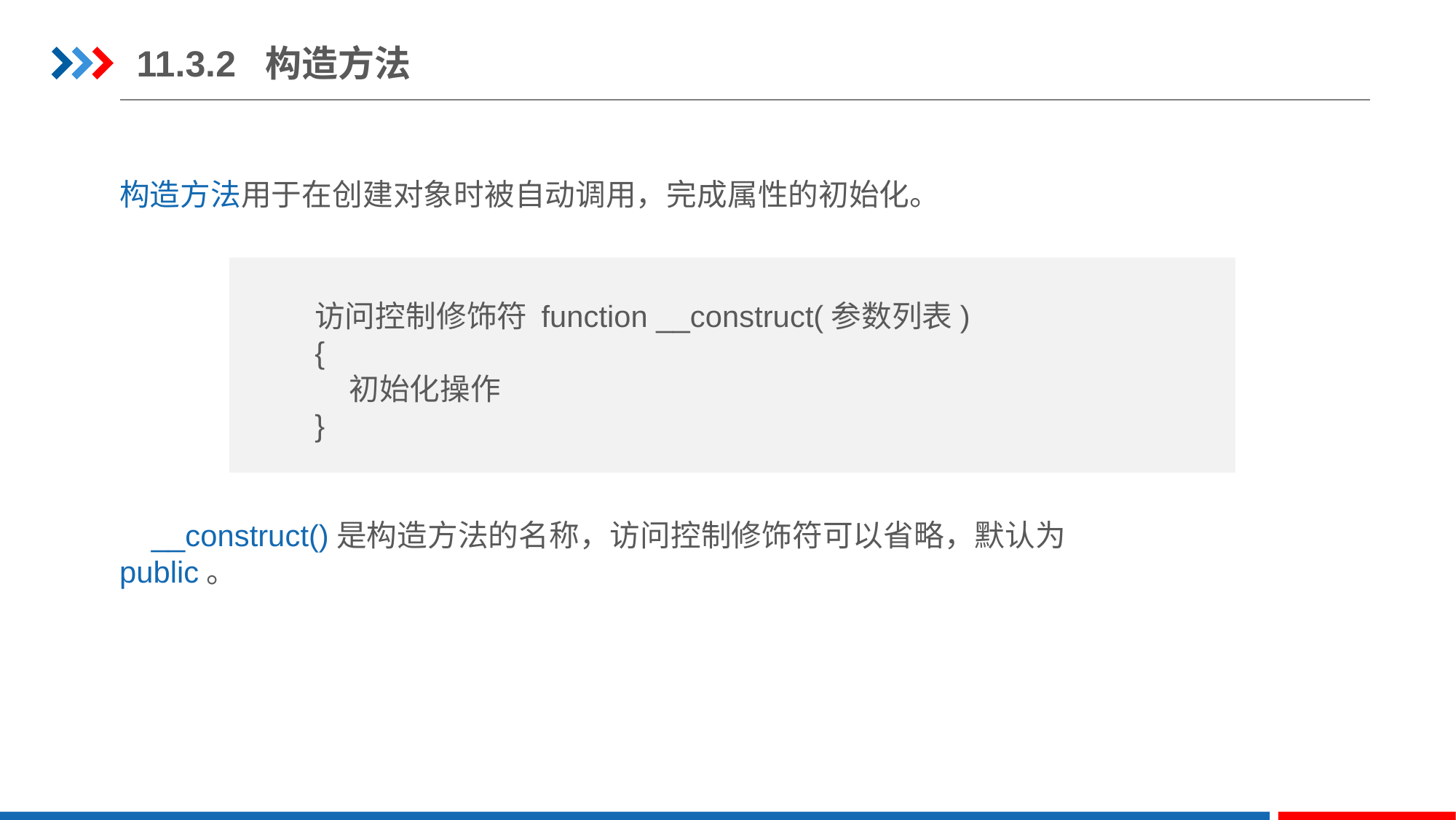

11.3.2  构造方法
构造方法用于在创建对象时被自动调用，完成属性的初始化。

访问控制修饰符 function __construct(参数列表)
{
    初始化操作
}
__construct()是构造方法的名称，访问控制修饰符可以省略，默认为public。